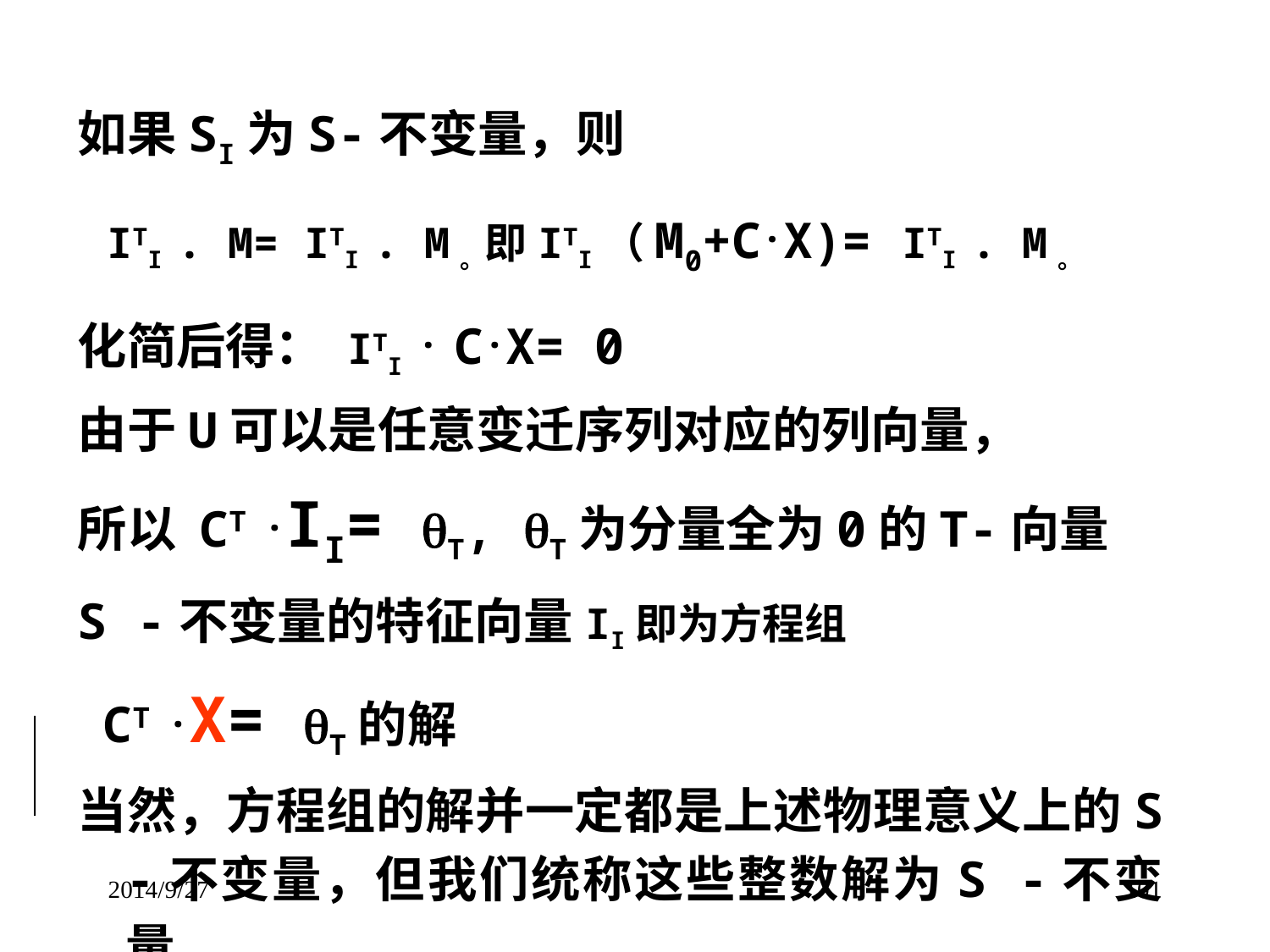

如果SI为S-不变量，则
 ITI . M= ITI . M。即ITI（M0+C.X)= ITI . M。
化简后得： ITI . C.X= 0
由于U可以是任意变迁序列对应的列向量，
所以 CT .II= θT, θT为分量全为0的T-向量
S -不变量的特征向量II即为方程组
 CT .X= θT的解
当然，方程组的解并一定都是上述物理意义上的S -不变量，但我们统称这些整数解为S -不变量
2014/9/27
101